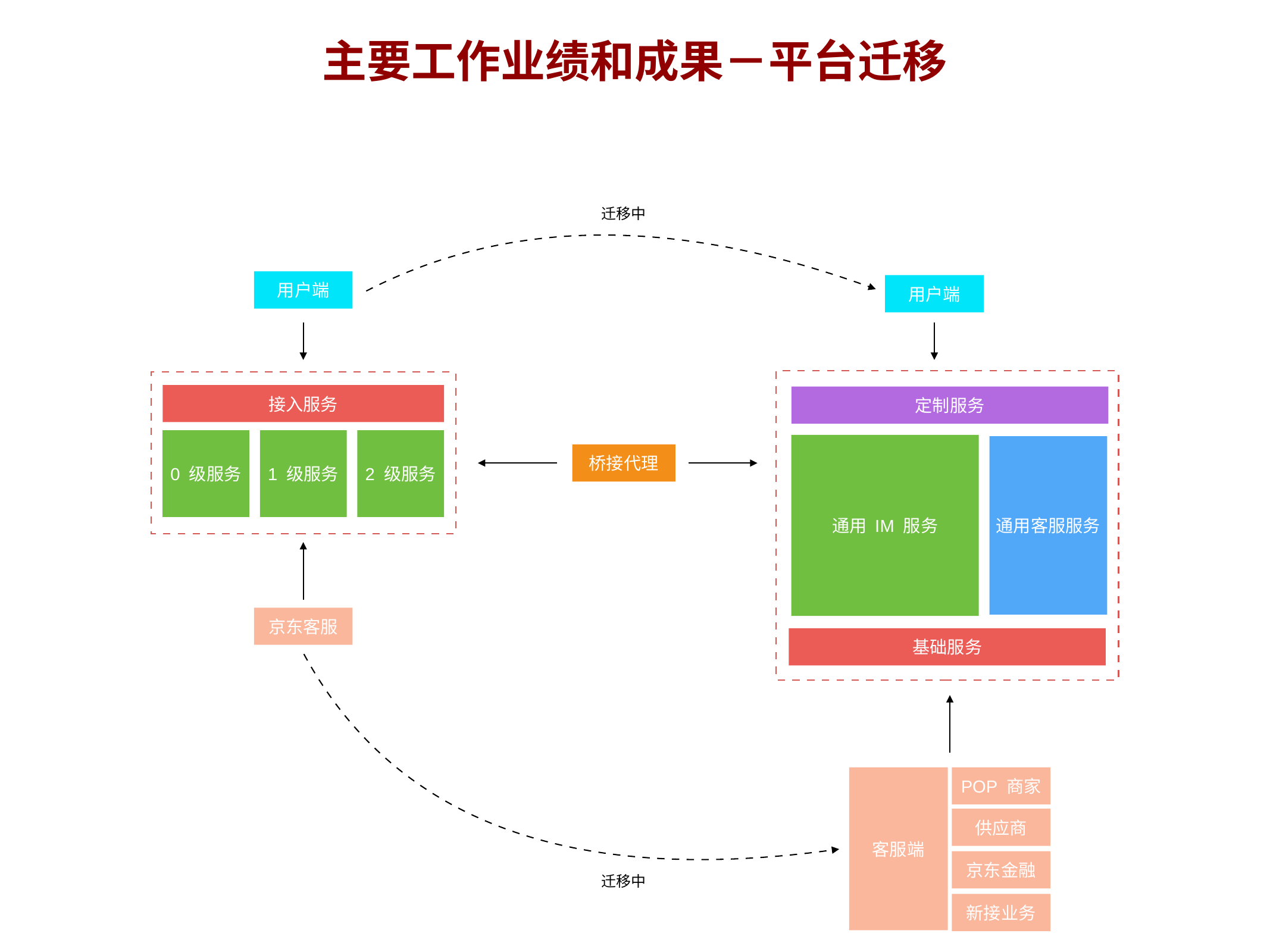

主要工作业绩和成果－平台迁移
迁移中

用户端
用户端

接入服务
定制服务
0 级服务
1 级服务
2 级服务
通用 IM 服务
通用客服服务
桥接代理

京东客服
基础服务

客服端
POP 商家
供应商
京东金融
迁移中
新接业务